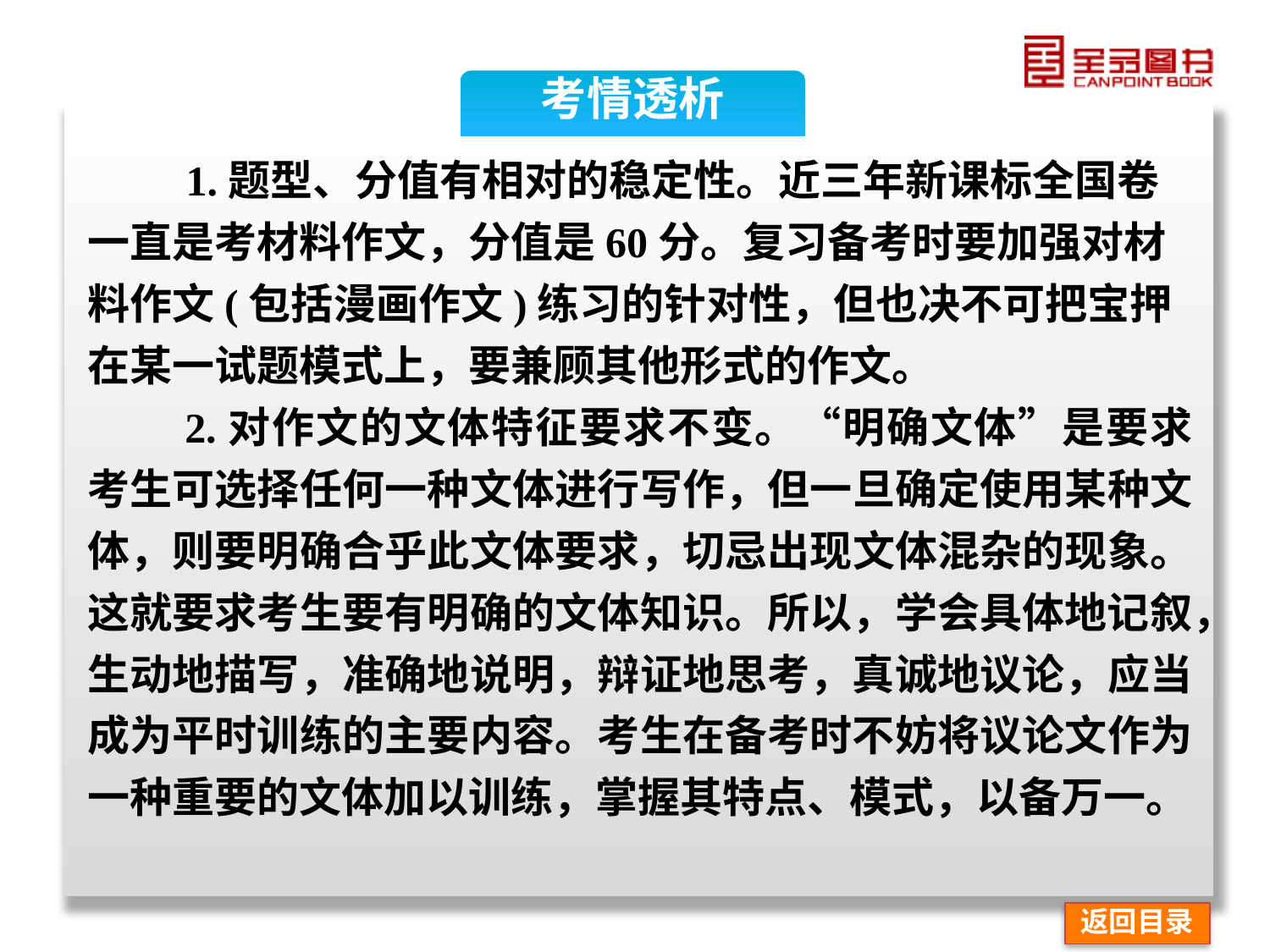

考情透析

　 1.题型、分值有相对的稳定性。近三年新课标全国卷一直是考材料作文，分值是60分。复习备考时要加强对材料作文(包括漫画作文)练习的针对性，但也决不可把宝押在某一试题模式上，要兼顾其他形式的作文。
     2.对作文的文体特征要求不变。“明确文体”是要求考生可选择任何一种文体进行写作，但一旦确定使用某种文体，则要明确合乎此文体要求，切忌出现文体混杂的现象。这就要求考生要有明确的文体知识。所以，学会具体地记叙，生动地描写，准确地说明，辩证地思考，真诚地议论，应当成为平时训练的主要内容。考生在备考时不妨将议论文作为一种重要的文体加以训练，掌握其特点、模式，以备万一。
返回目录